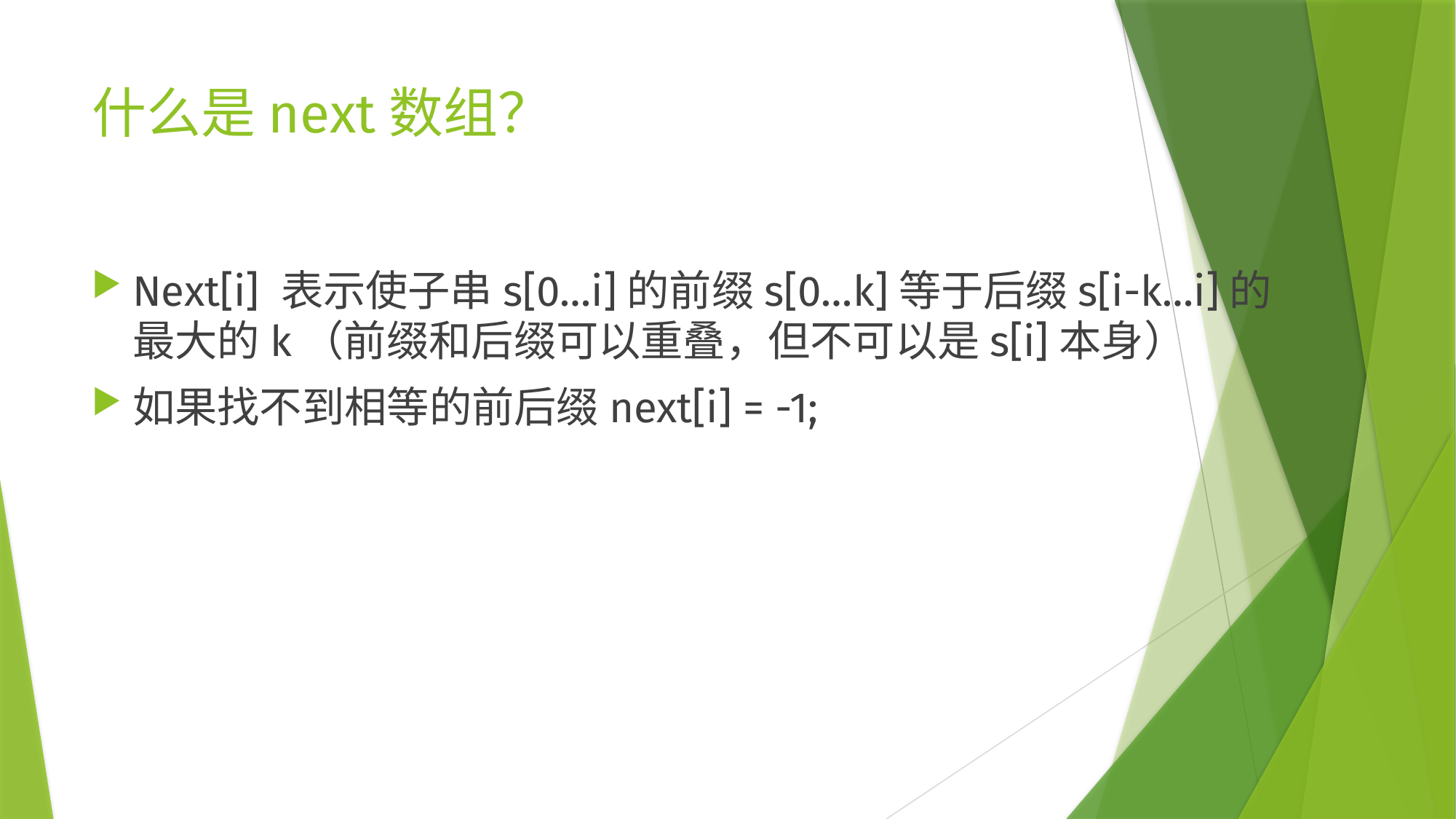

# 什么是next数组？
Next[i] 表示使子串s[0…i]的前缀s[0…k]等于后缀s[i-k…i]的最大的k（前缀和后缀可以重叠，但不可以是s[i]本身）
如果找不到相等的前后缀next[i] = -1;